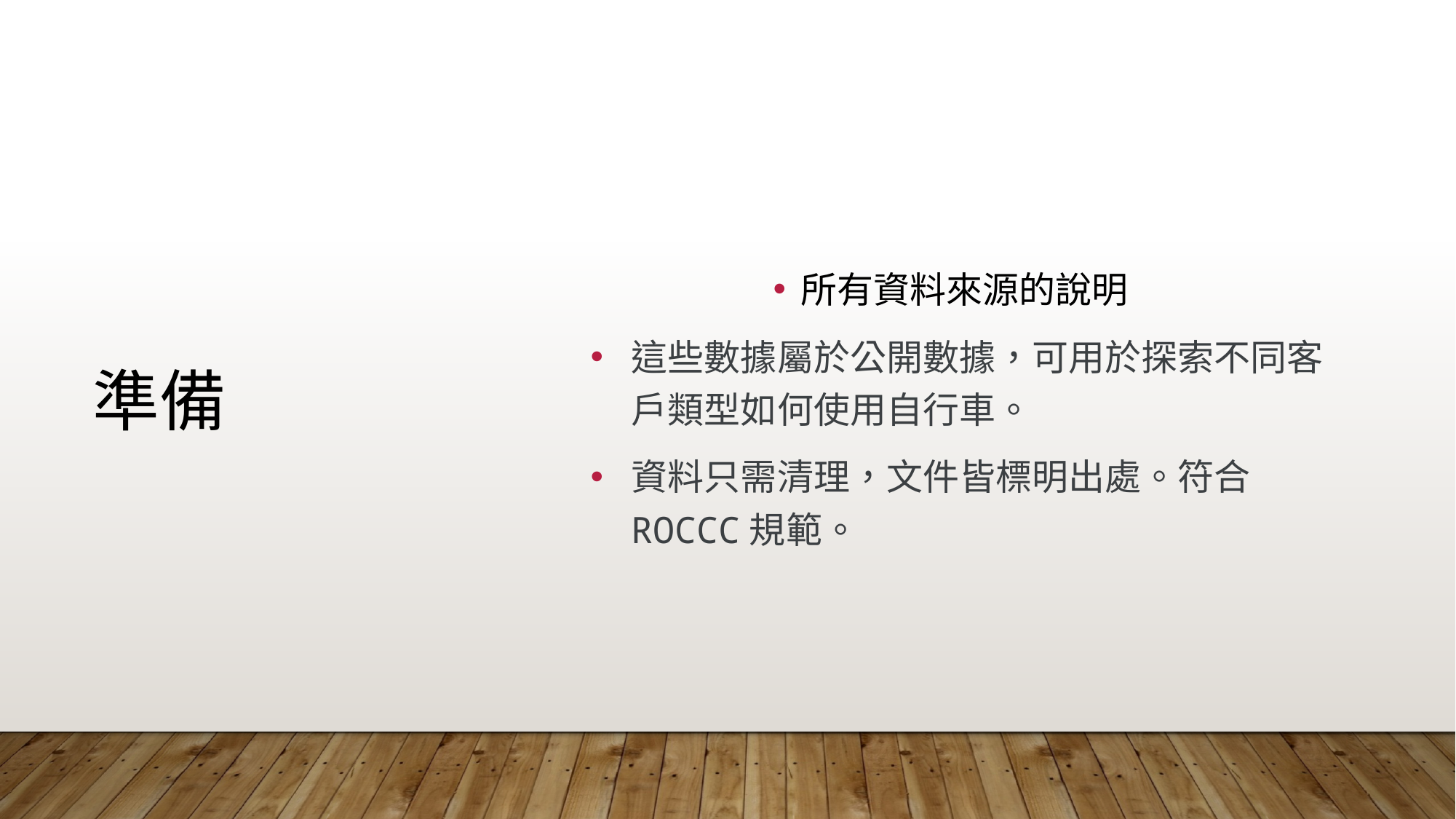

所有資料來源的說明
這些數據屬於公開數據，可用於探索不同客戶類型如何使用自行車。
資料只需清理，文件皆標明出處。符合ROCCC規範。
# 準備